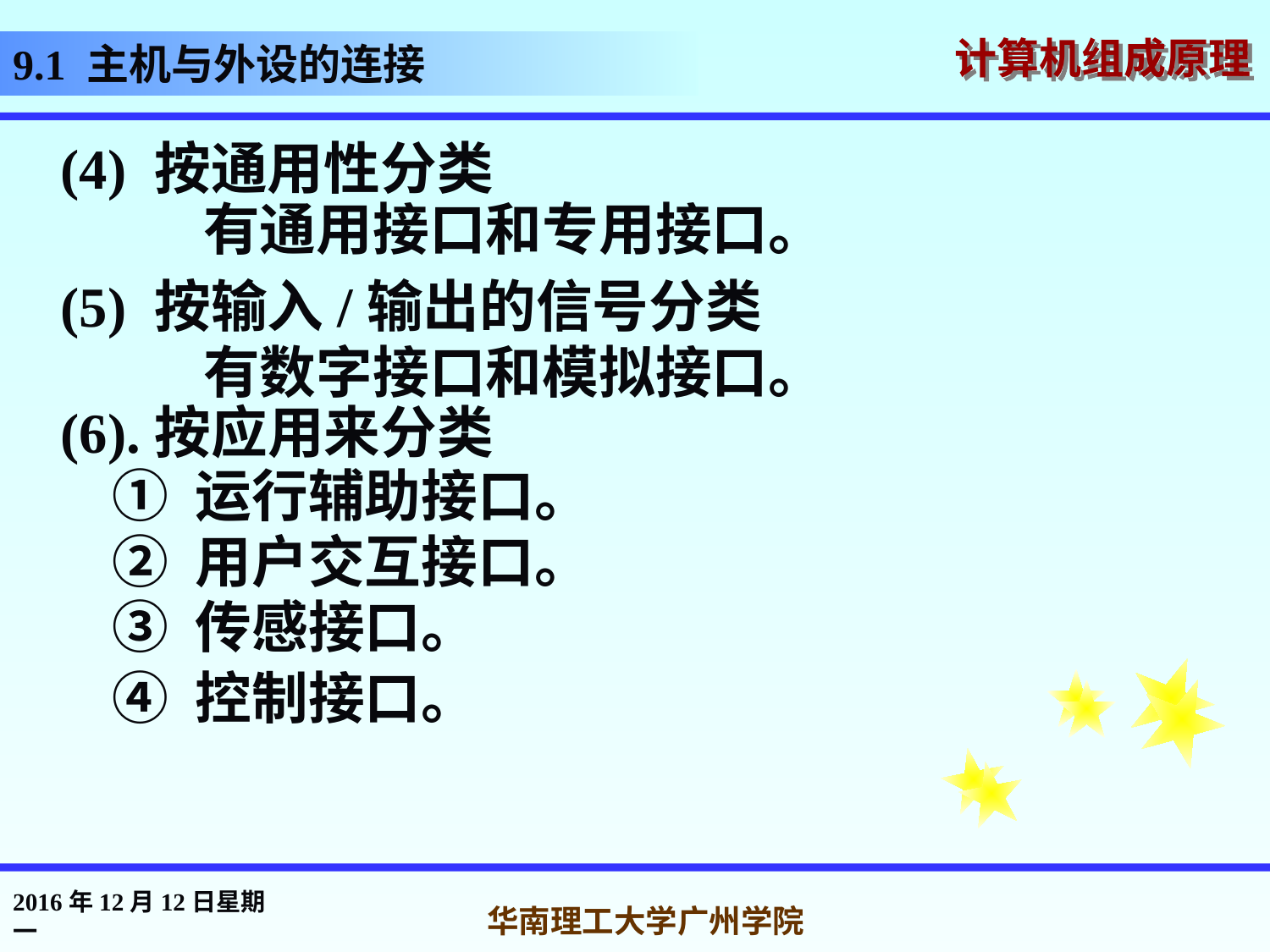

# 9.1 主机与外设的连接
(4) 按通用性分类
          有通用接口和专用接口。
(5) 按输入/输出的信号分类
          有数字接口和模拟接口。
(6).按应用来分类
    ① 运行辅助接口。
    ② 用户交互接口。
    ③ 传感接口。
    ④ 控制接口。
2016年12月12日星期一
华南理工大学广州学院